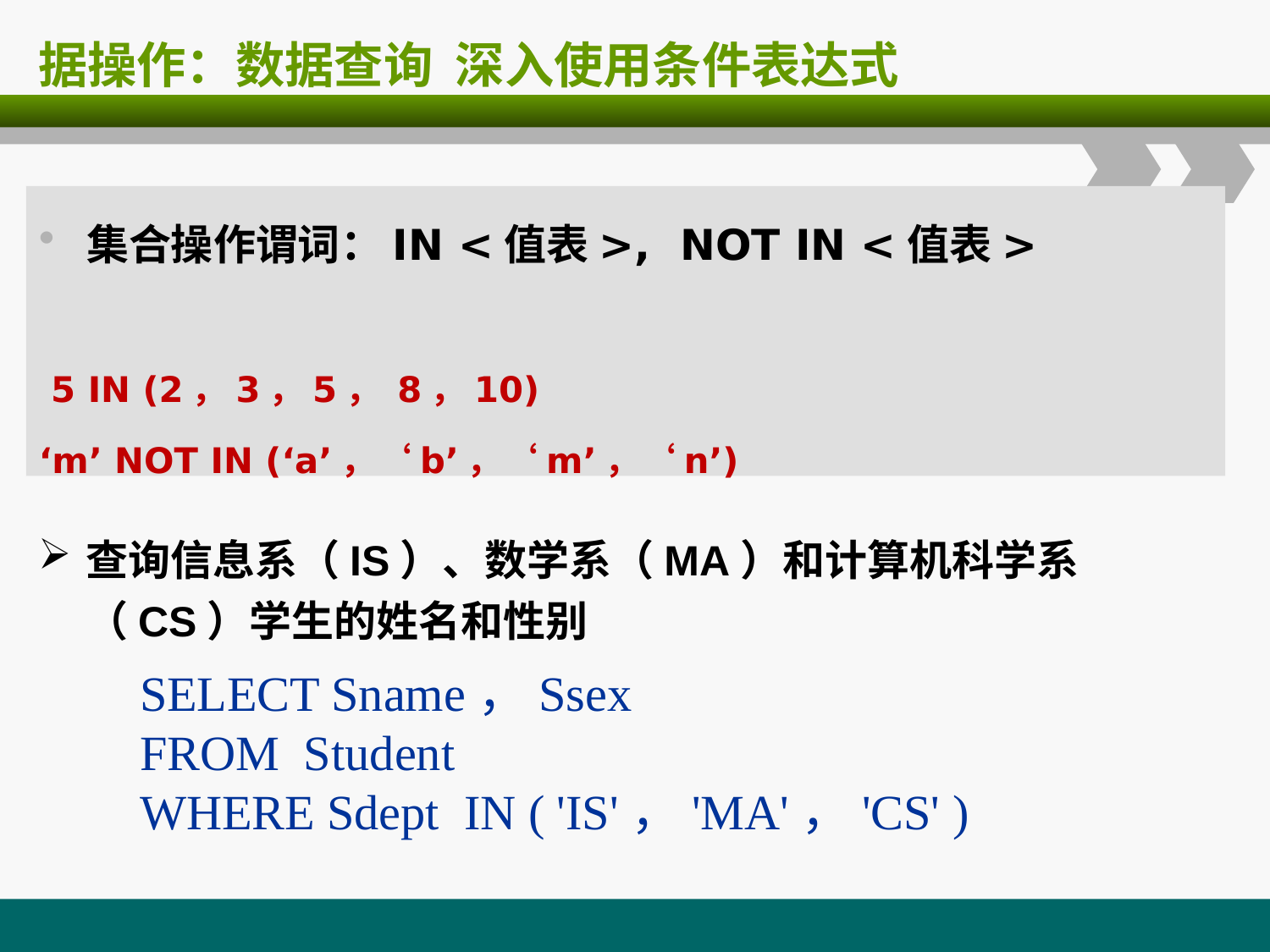

# 据操作：数据查询  深入使用条件表达式
集合操作谓词：IN <值表>,  NOT IN <值表>

 5 IN (2，3，5， 8，10)
‘m’ NOT IN (‘a’，‘b’，‘m’，‘n’)
查询信息系（IS）、数学系（MA）和计算机科学系（CS）学生的姓名和性别
SELECT Sname，Ssex
FROM  Student
WHERE Sdept  IN ( 'IS'，'MA'，'CS' )